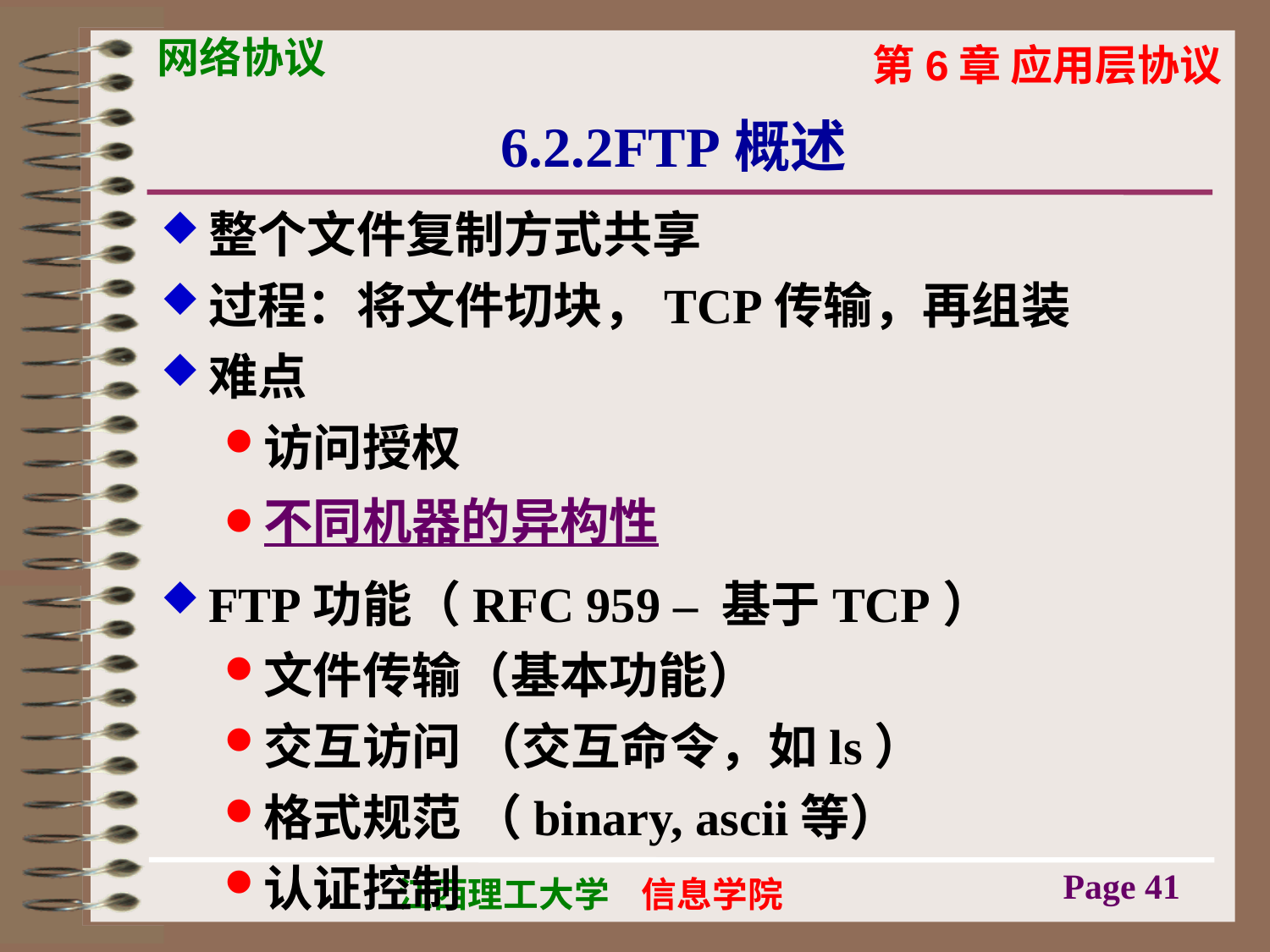

# 6.2.2FTP概述
整个文件复制方式共享
过程：将文件切块，TCP传输，再组装
难点
访问授权
不同机器的异构性
FTP功能（RFC 959 – 基于TCP）
文件传输（基本功能）
交互访问 （交互命令，如ls）
格式规范 （binary, ascii等）
认证控制

Page 41